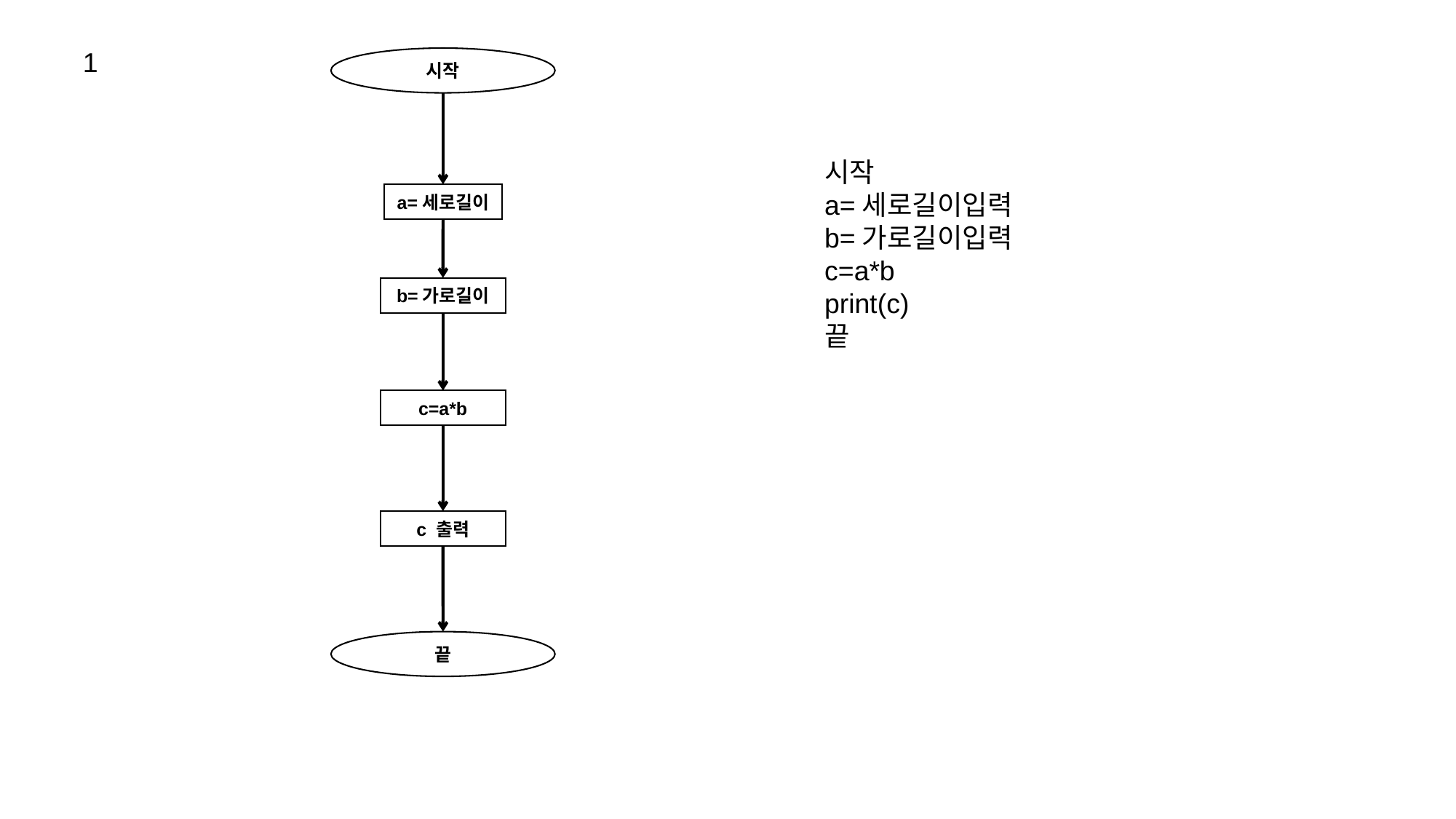

1
시작
시작
a=세로길이입력
b=가로길이입력
c=a*b
print(c)
끝
a=세로길이
b=가로길이
c=a*b
c 출력
끝